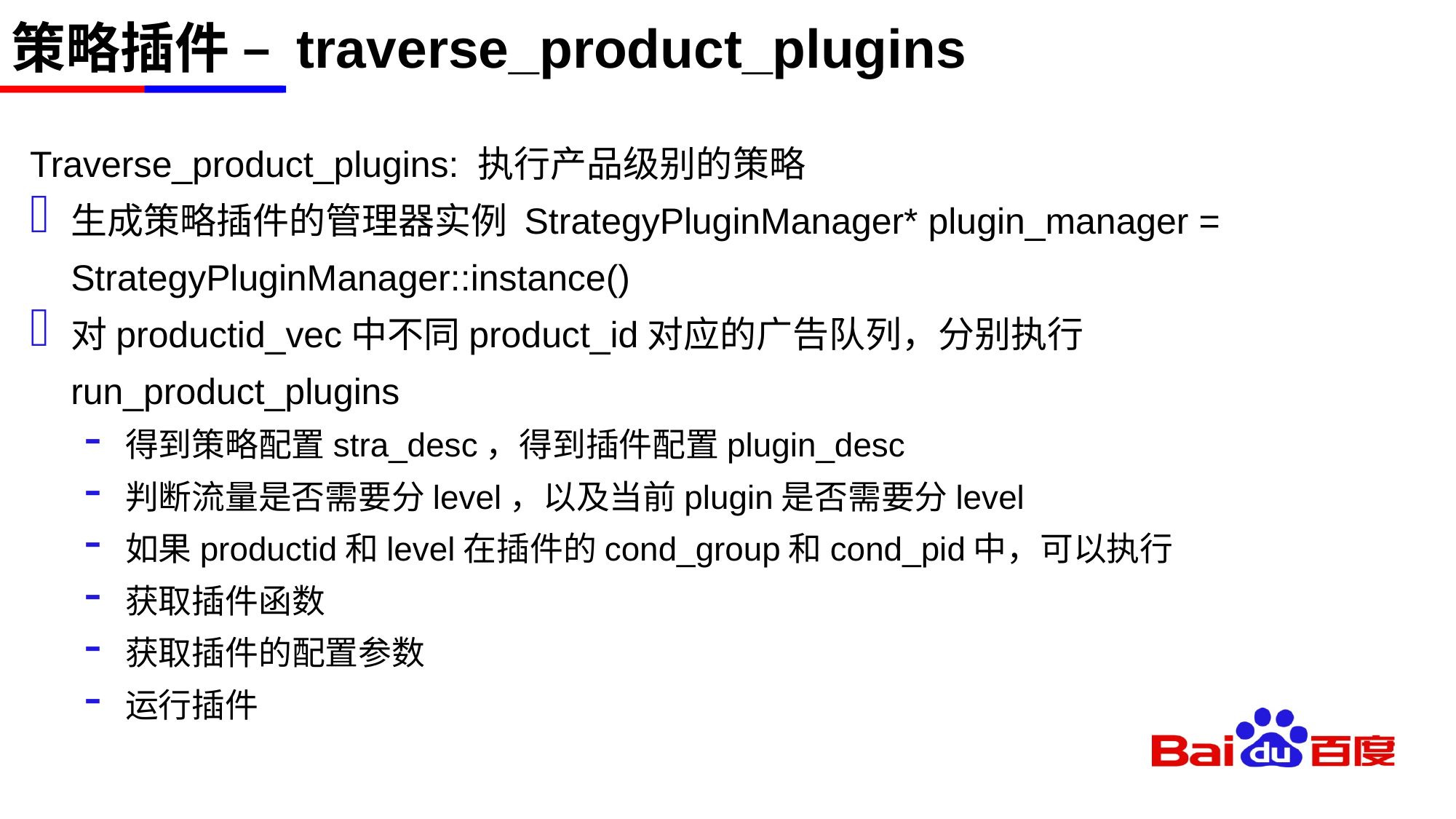

# 策略插件 – traverse_product_plugins
Traverse_product_plugins: 执行产品级别的策略
生成策略插件的管理器实例 StrategyPluginManager* plugin_manager = StrategyPluginManager::instance()
对productid_vec中不同product_id对应的广告队列，分别执行run_product_plugins
得到策略配置stra_desc，得到插件配置plugin_desc
判断流量是否需要分level，以及当前plugin是否需要分level
如果productid和level在插件的cond_group和cond_pid中，可以执行
获取插件函数
获取插件的配置参数
运行插件